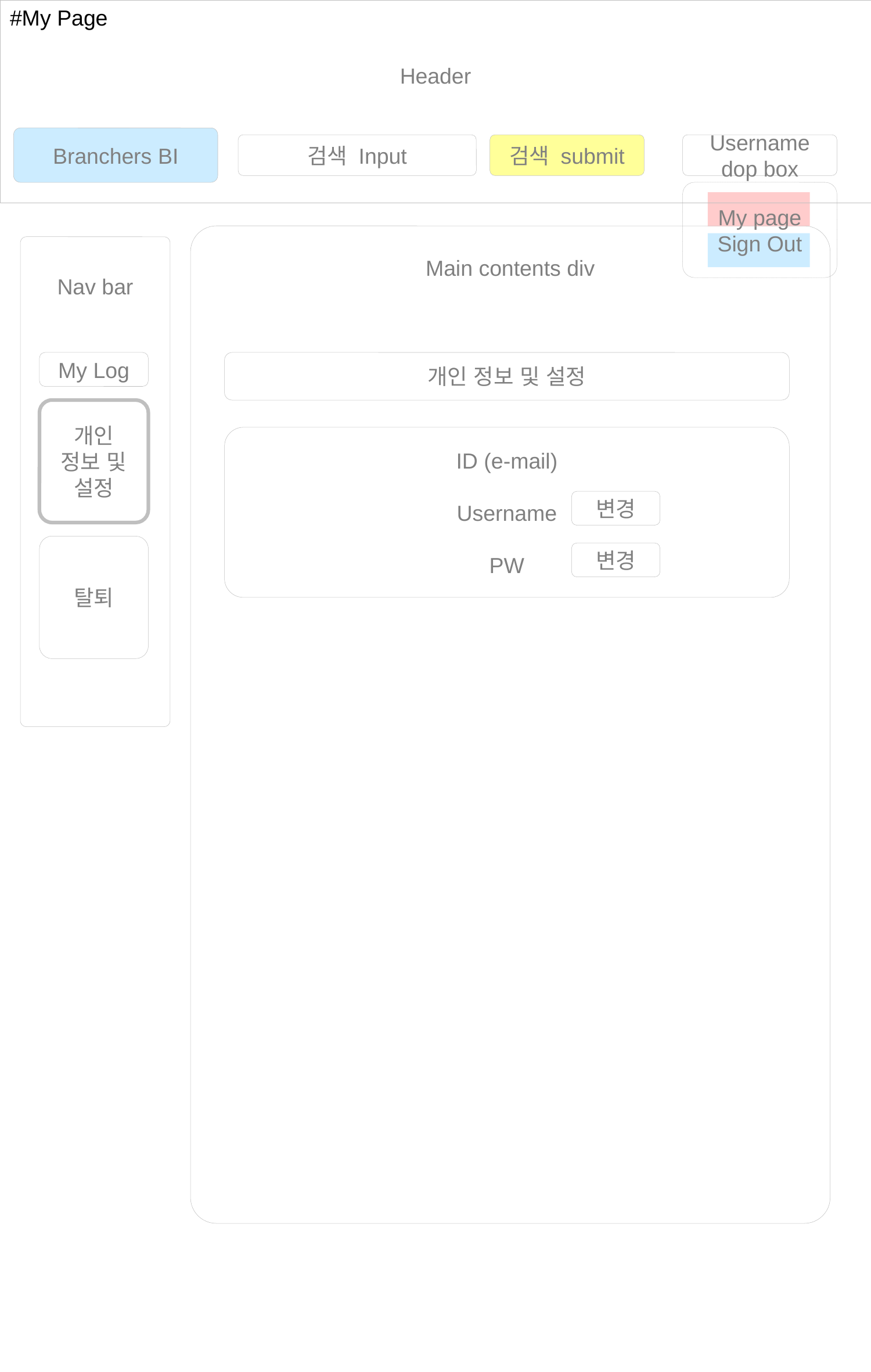

Header

#My Page
Branchers BI
검색 Input
검색 submit
Username dop box
My page
Sign Out

Main contents div

Nav bar

My Log
개인 정보 및 설정
개인
정보 및 설정
ID (e-mail)

Username

PW
변경
탈퇴
변경